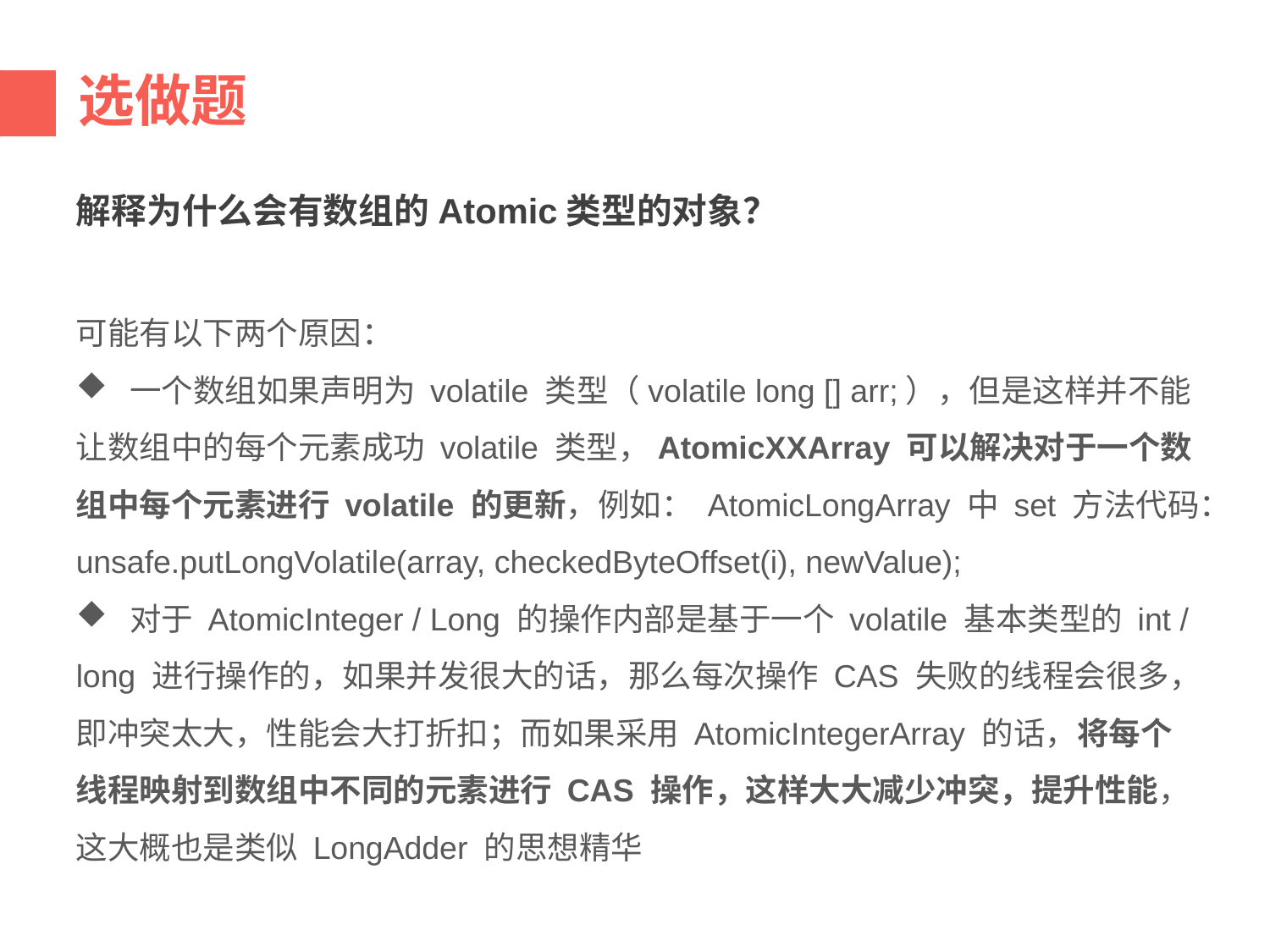

选做题
解释为什么会有数组的Atomic类型的对象？

可能有以下两个原因：
  一个数组如果声明为 volatile 类型（volatile long [] arr;），但是这样并不能让数组中的每个元素成功 volatile 类型，AtomicXXArray 可以解决对于一个数组中每个元素进行 volatile 的更新，例如： AtomicLongArray 中 set 方法代码：unsafe.putLongVolatile(array, checkedByteOffset(i), newValue);
  对于 AtomicInteger / Long 的操作内部是基于一个 volatile 基本类型的 int / long 进行操作的，如果并发很大的话，那么每次操作 CAS 失败的线程会很多，即冲突太大，性能会大打折扣；而如果采用 AtomicIntegerArray 的话，将每个线程映射到数组中不同的元素进行 CAS 操作，这样大大减少冲突，提升性能，这大概也是类似 LongAdder 的思想精华